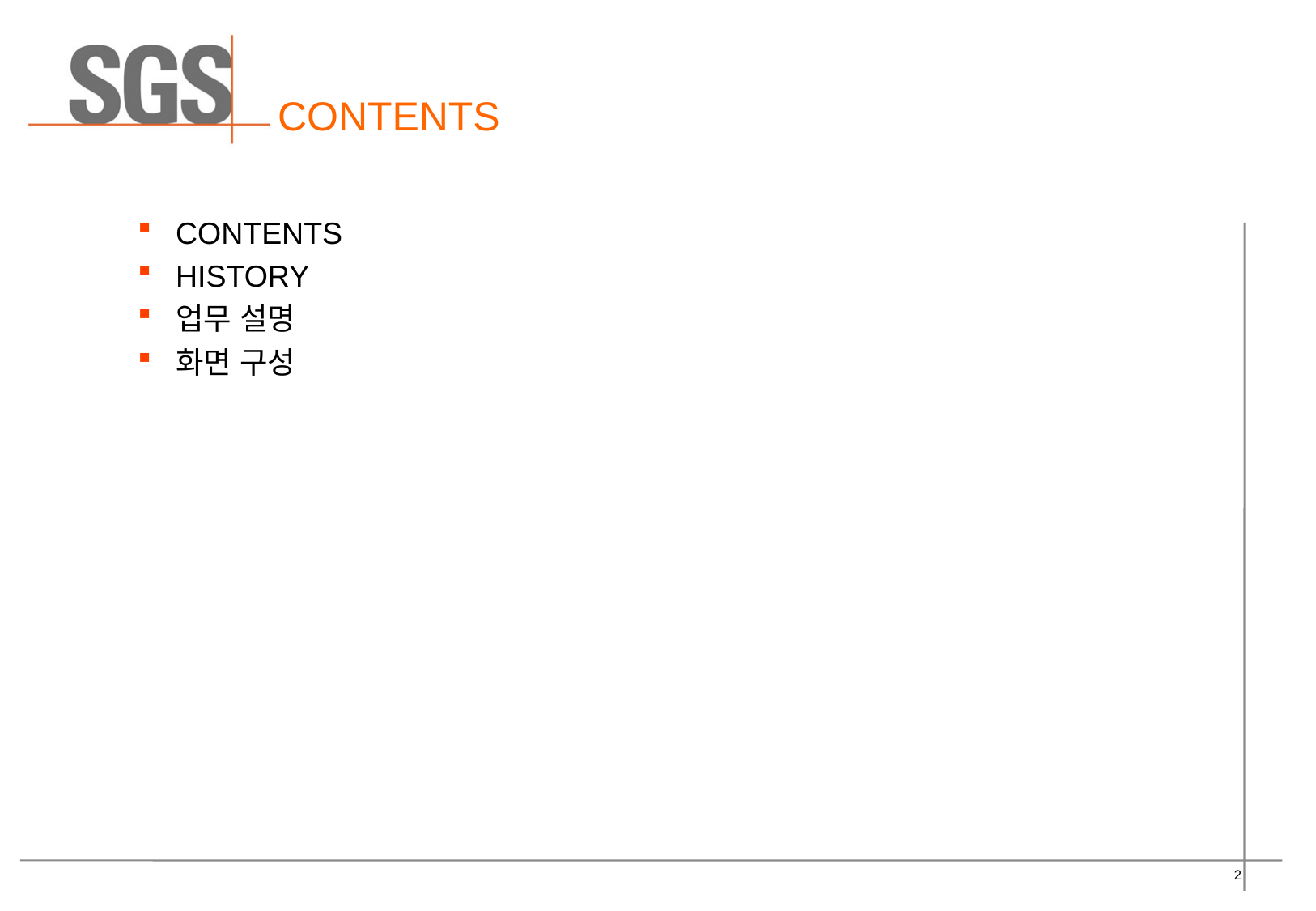

# Contents
CONTENTS
HISTORY
업무 설명
화면 구성